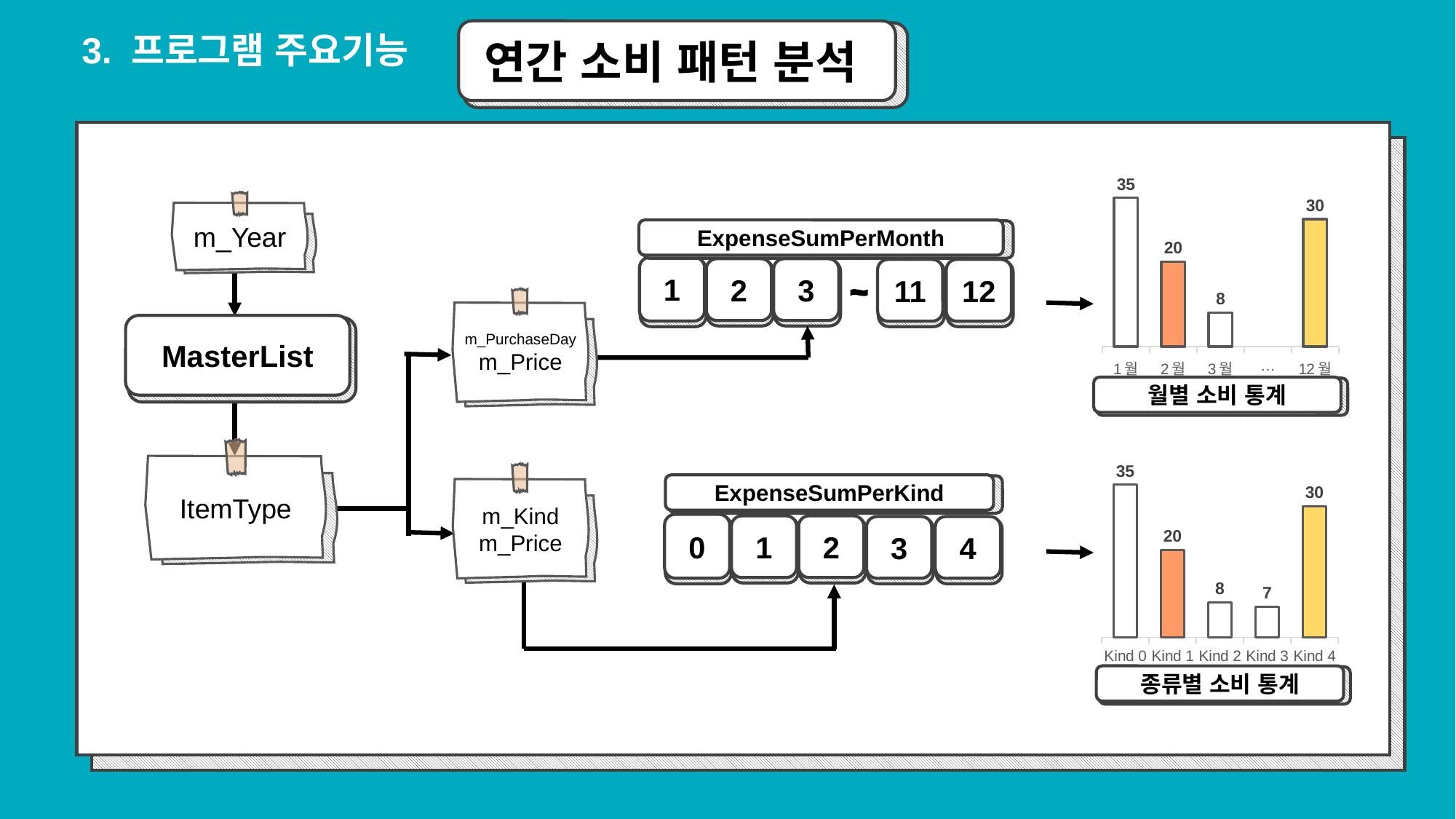

3. 프로그램 주요기능
연간 소비 패턴 분석

### Chart

| Category | 판매 |
|---|---|
| 1월 | 35.0 |
| 2월 | 20.0 |
| 3월 | 8.0 |
| … | None |
| 12월 | 30.0 |
m_Year

ExpenseSumPerMonth

1

2

3

11

12

m_PurchaseDay
m_Price

MasterList

월별 소비 통계

ItemType

### Chart

| Category | 판매 |
|---|---|
| Kind 0 | 35.0 |
| Kind 1 | 20.0 |
| Kind 2 | 8.0 |
| Kind 3 | 7.0 |
| Kind 4 | 30.0 |
m_Kind
m_Price

ExpenseSumPerKind

0

1

2

3

4

종류별 소비 통계